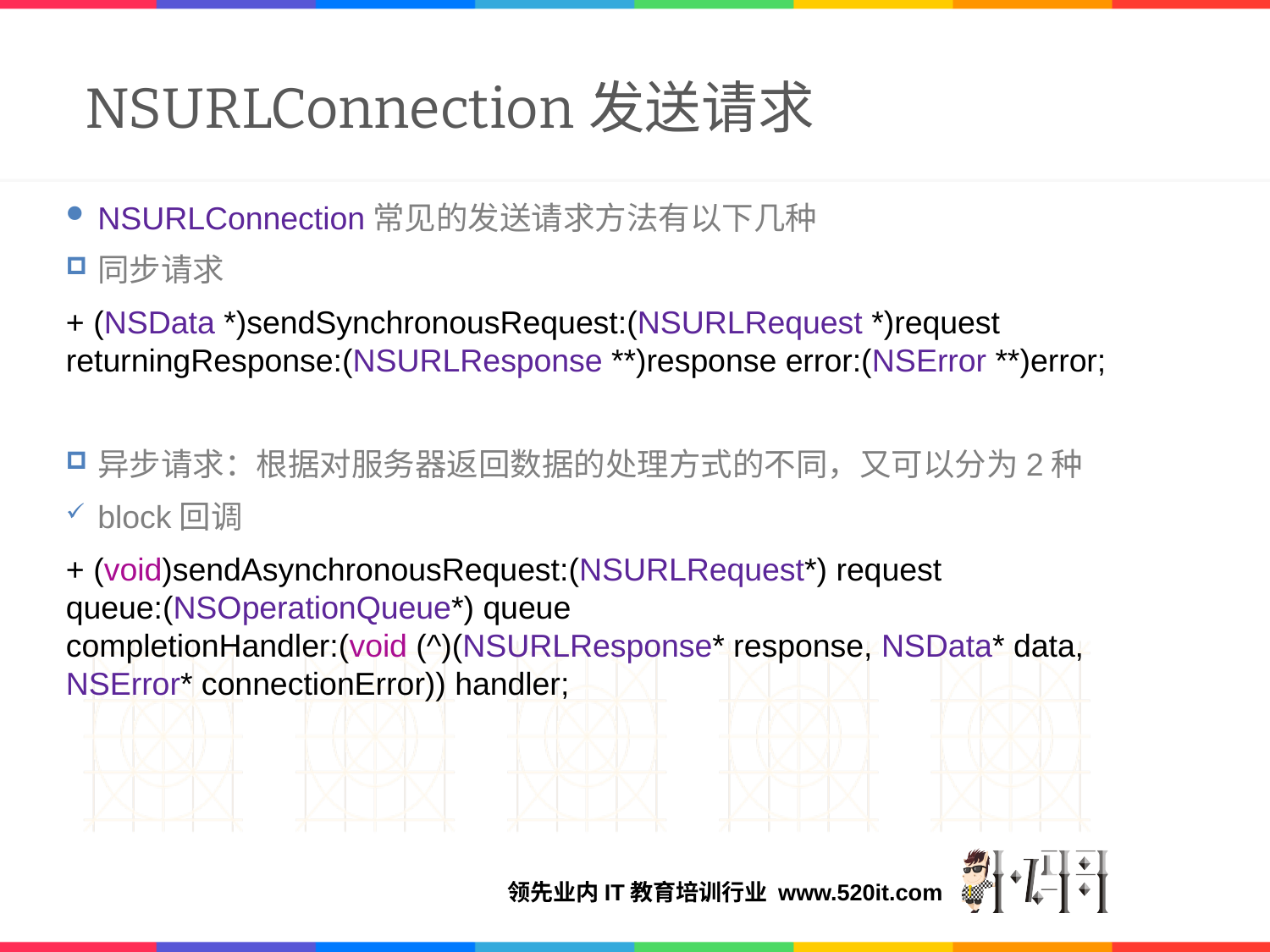

# NSURLConnection发送请求
NSURLConnection常见的发送请求方法有以下几种
同步请求
+ (NSData *)sendSynchronousRequest:(NSURLRequest *)request returningResponse:(NSURLResponse **)response error:(NSError **)error;

异步请求：根据对服务器返回数据的处理方式的不同，又可以分为2种
block回调
+ (void)sendAsynchronousRequest:(NSURLRequest*) request                          queue:(NSOperationQueue*) queue                                                  completionHandler:(void (^)(NSURLResponse* response, NSData* data, NSError* connectionError)) handler;